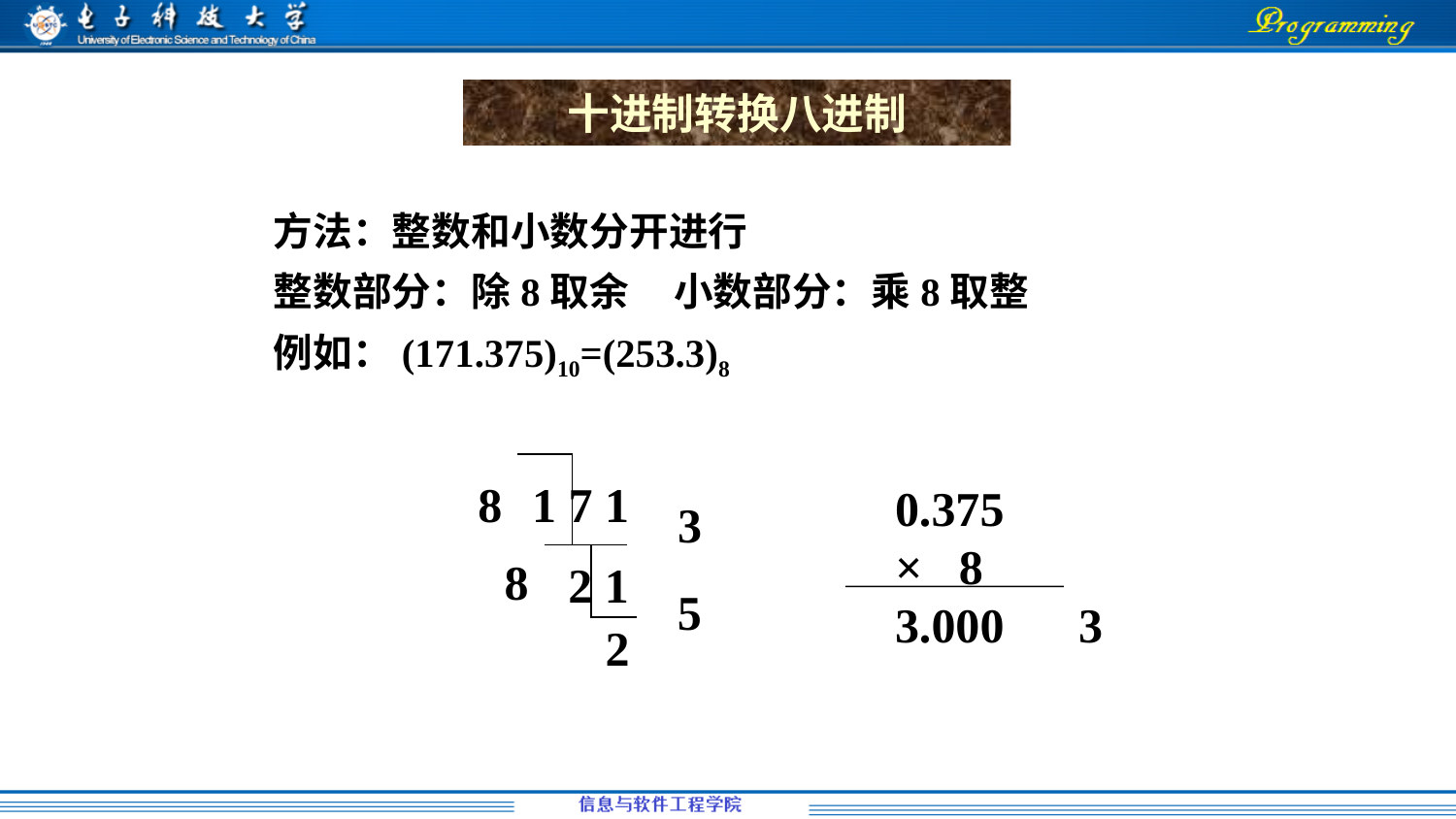

十进制转换八进制
方法：整数和小数分开进行
整数部分：除8取余     小数部分：乘8取整
例如：(171.375)10=(253.3)8
8
1 7 1
3
8
2 1
5
   2
0.375
×   8
3.000

3